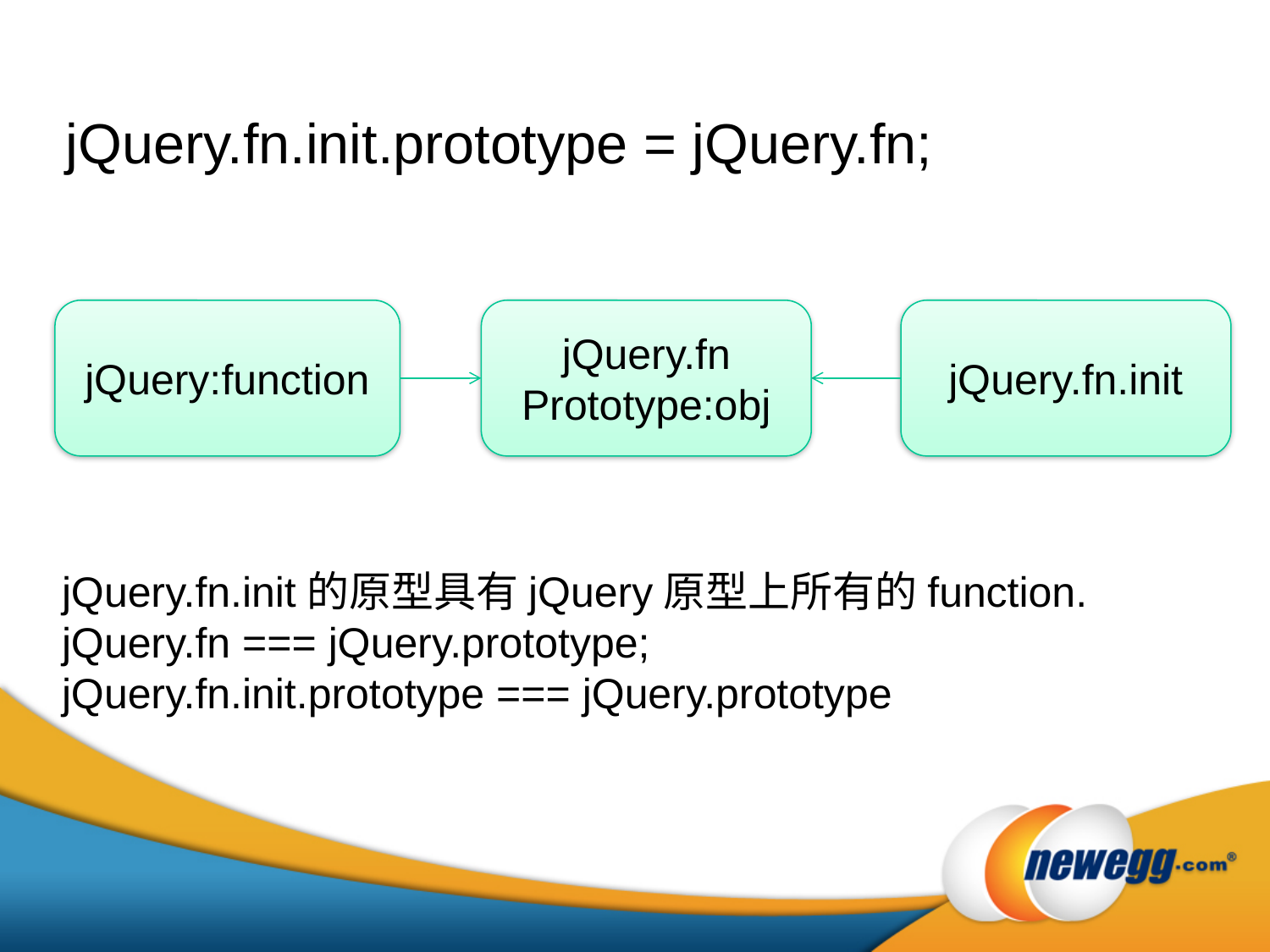

# jQuery.fn.init.prototype = jQuery.fn;
jQuery:function
jQuery.fn
Prototype:obj
jQuery.fn.init
jQuery.fn.init的原型具有jQuery原型上所有的function.
jQuery.fn === jQuery.prototype;
jQuery.fn.init.prototype === jQuery.prototype